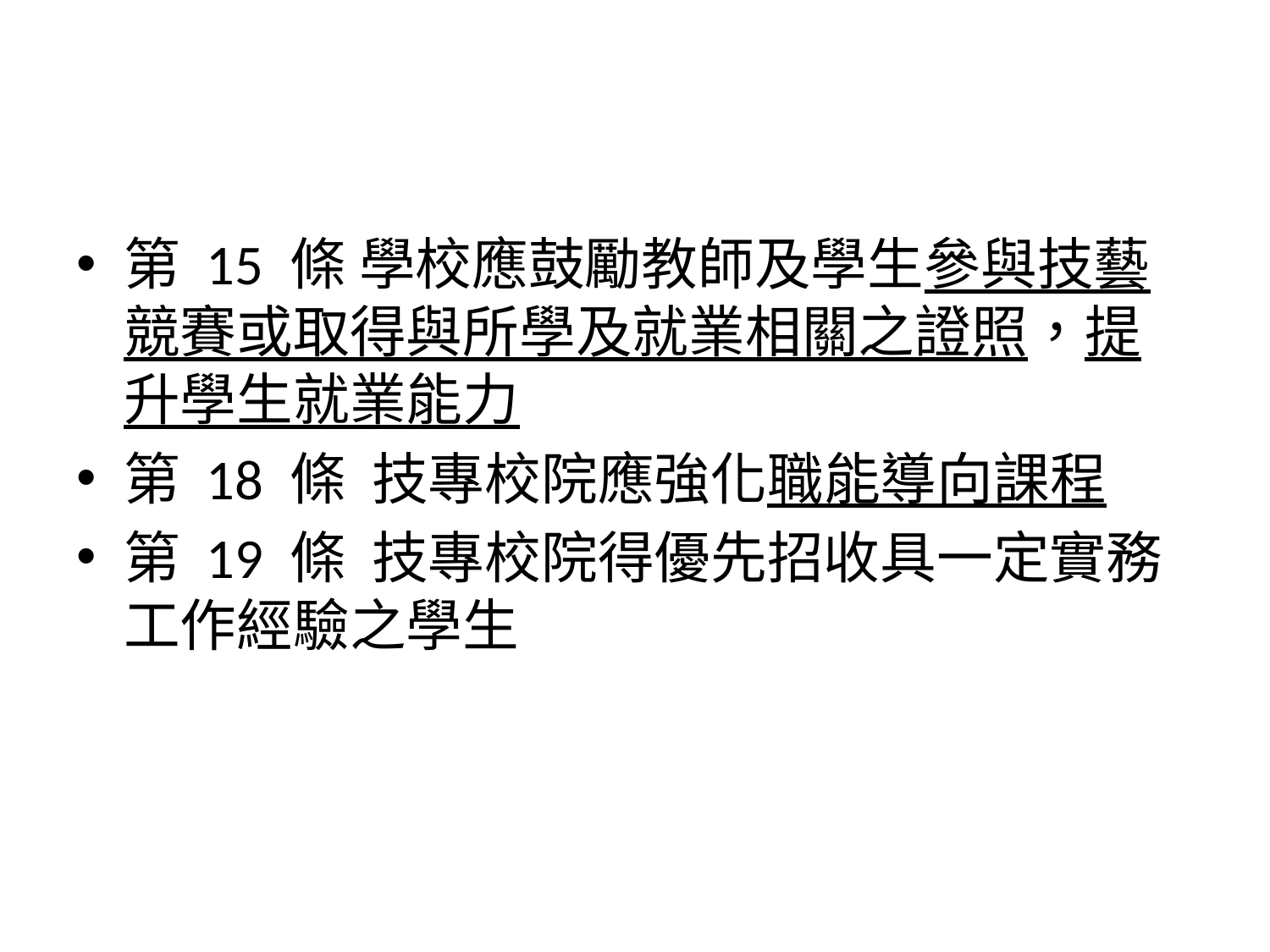

#
第 15 條 學校應鼓勵教師及學生參與技藝競賽或取得與所學及就業相關之證照，提升學生就業能力
第 18 條  技專校院應強化職能導向課程
第 19 條  技專校院得優先招收具一定實務工作經驗之學生